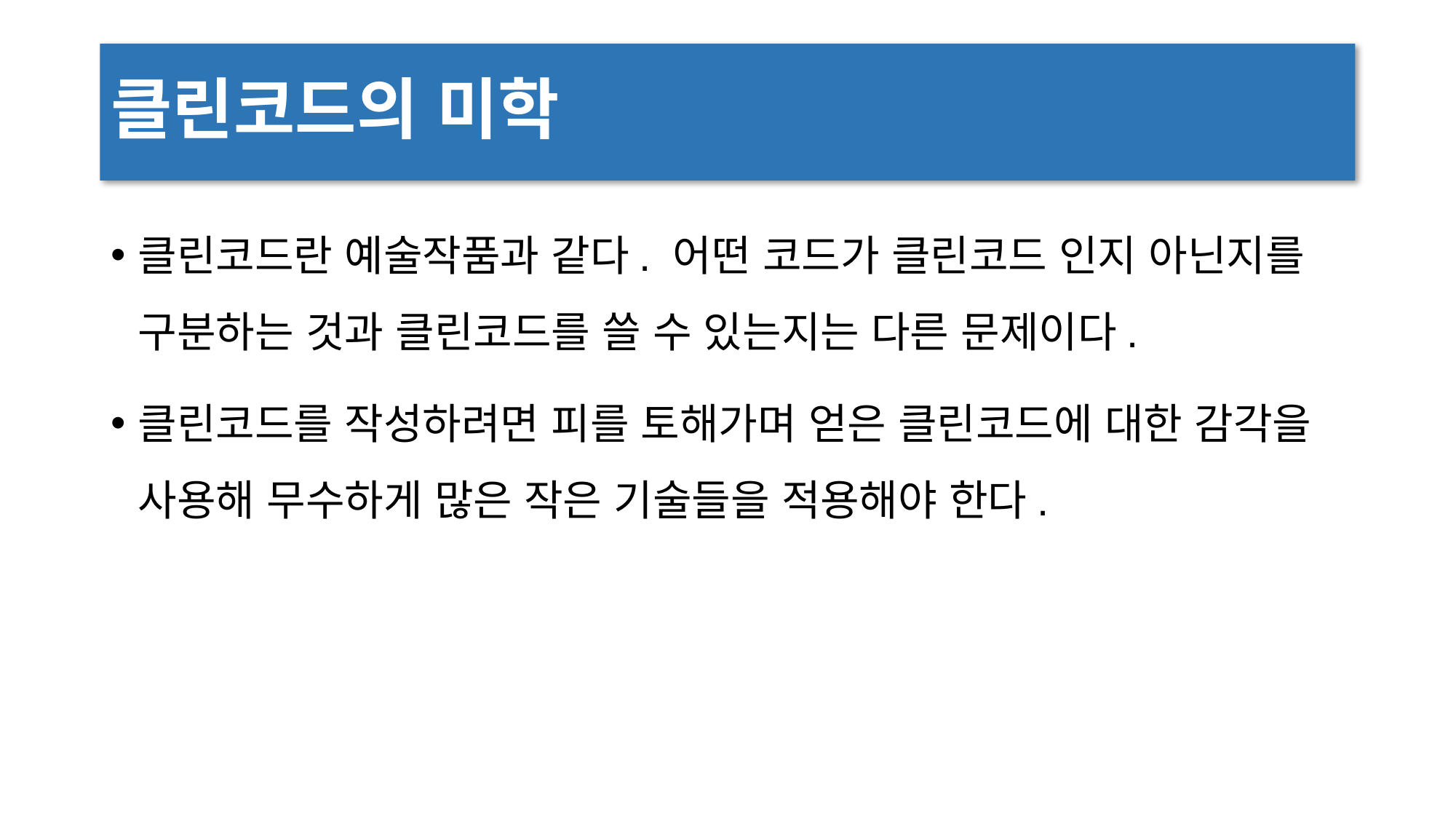

# 클린코드의 미학
클린코드란 예술작품과 같다. 어떤 코드가 클린코드 인지 아닌지를 구분하는 것과 클린코드를 쓸 수 있는지는 다른 문제이다.
클린코드를 작성하려면 피를 토해가며 얻은 클린코드에 대한 감각을 사용해 무수하게 많은 작은 기술들을 적용해야 한다.